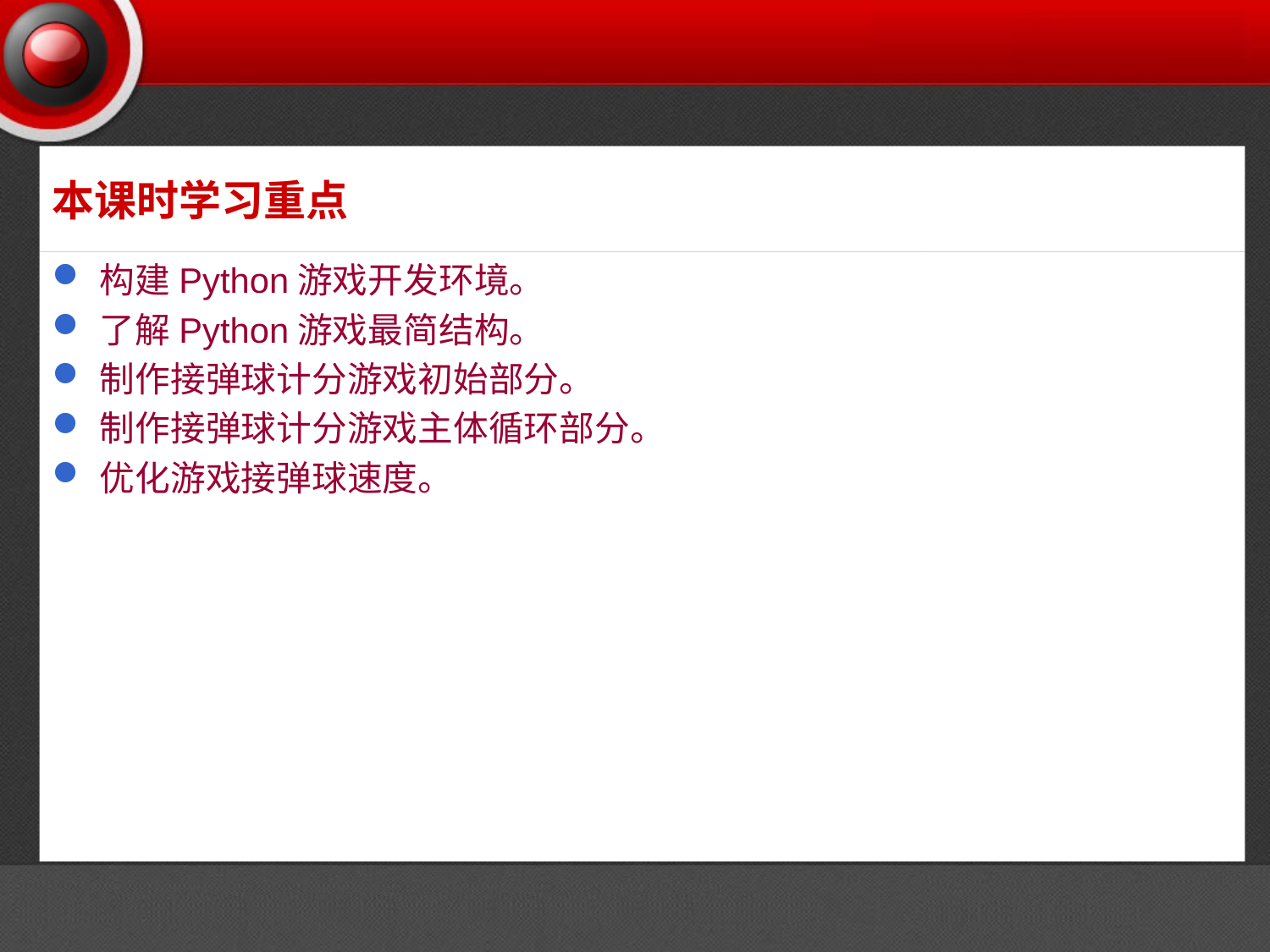

# 本课时学习重点
构建Python游戏开发环境。
了解Python游戏最简结构。
制作接弹球计分游戏初始部分。
制作接弹球计分游戏主体循环部分。
优化游戏接弹球速度。